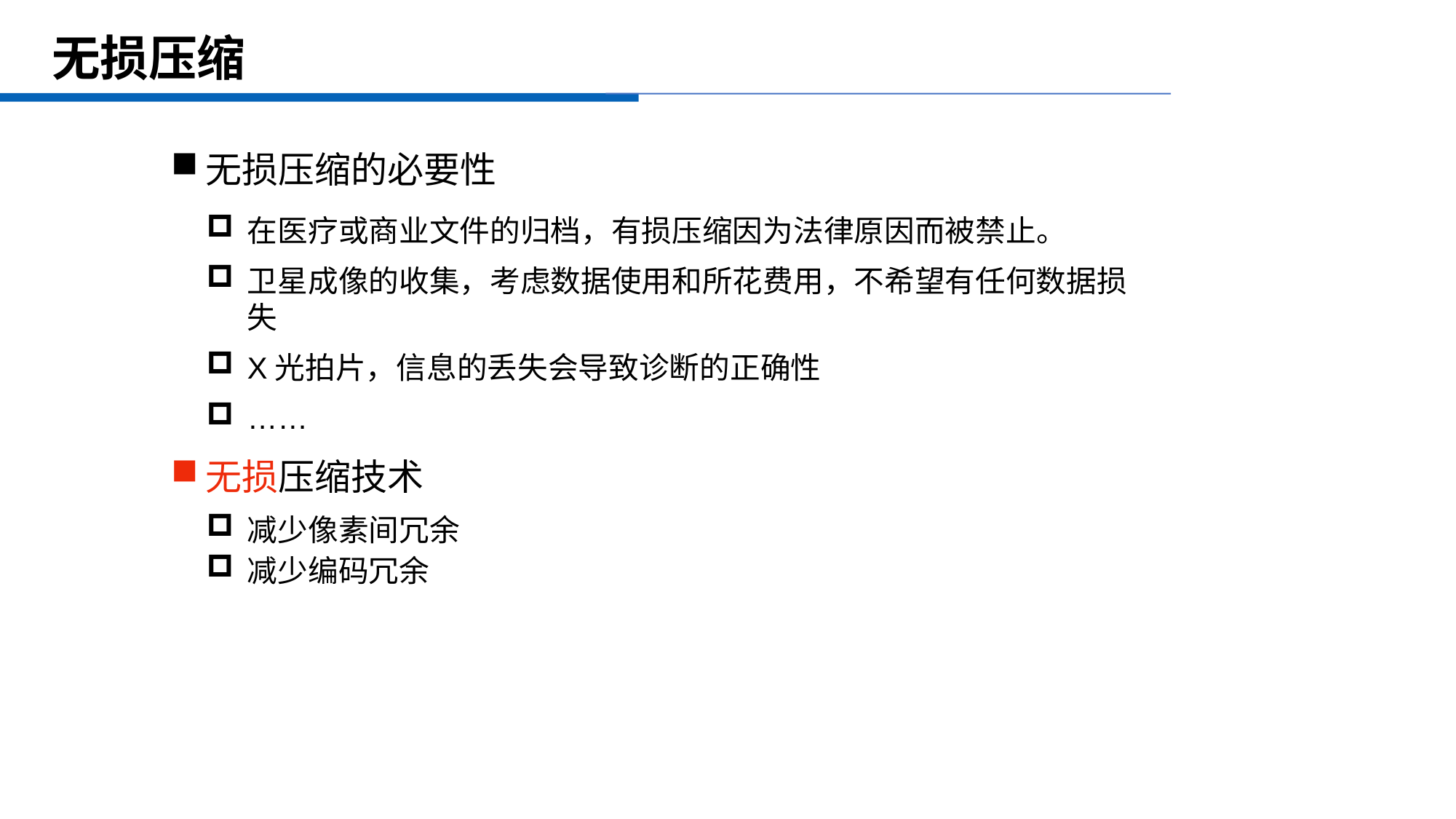

# 无损压缩
无损压缩的必要性
在医疗或商业文件的归档，有损压缩因为法律原因而被禁止。
卫星成像的收集，考虑数据使用和所花费用，不希望有任何数据损失
X光拍片，信息的丢失会导致诊断的正确性
……
无损压缩技术
减少像素间冗余
减少编码冗余